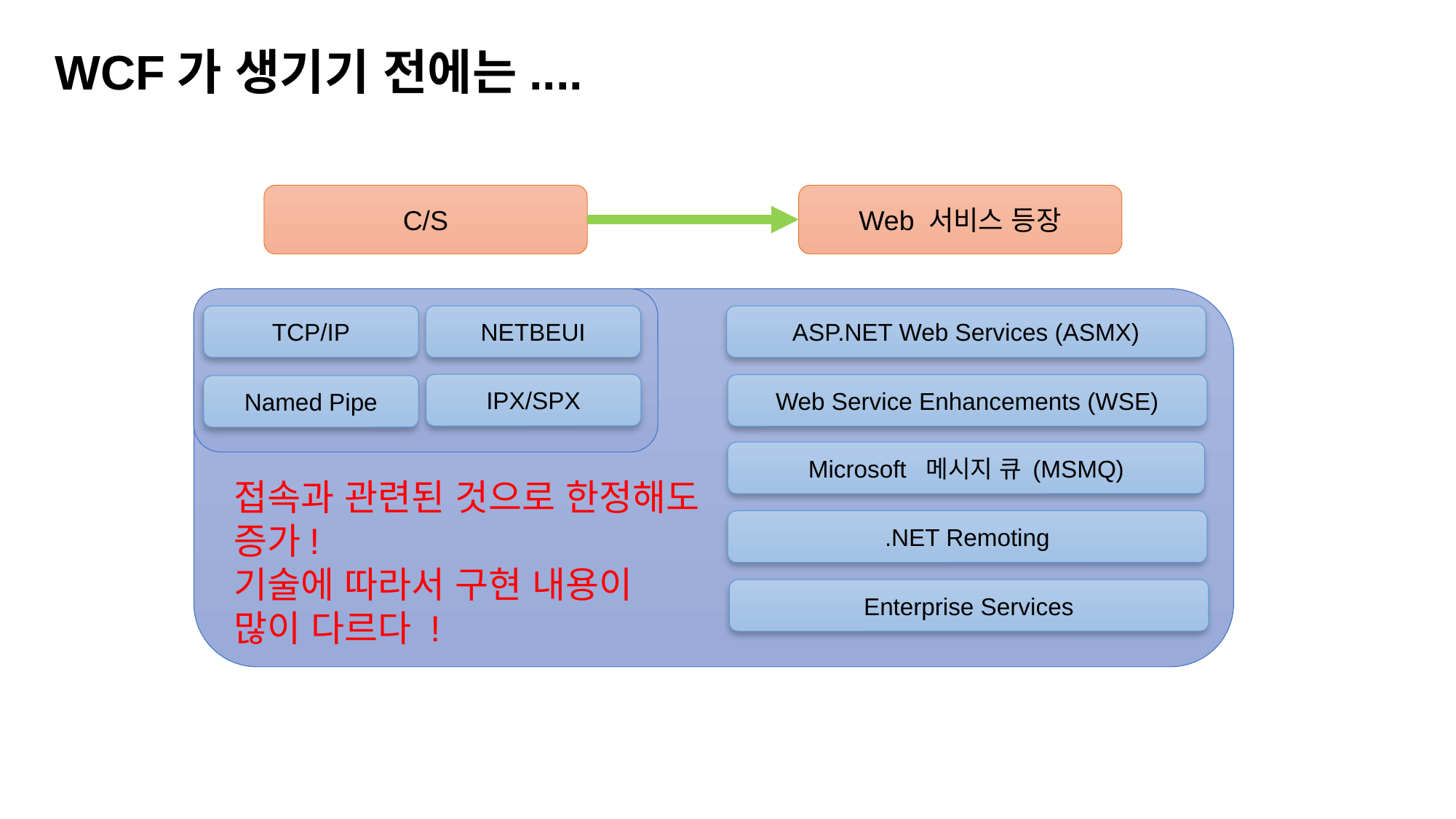

WCF가 생기기 전에는....
C/S
Web 서비스 등장

TCP/IP
NETBEUI
ASP.NET Web Services (ASMX)
IPX/SPX
Web Service Enhancements (WSE)
Named Pipe
Microsoft  메시지 큐 (MSMQ)
접속과 관련된 것으로 한정해도 증가!
기술에 따라서 구현 내용이 많이 다르다 !
.NET Remoting
Enterprise Services